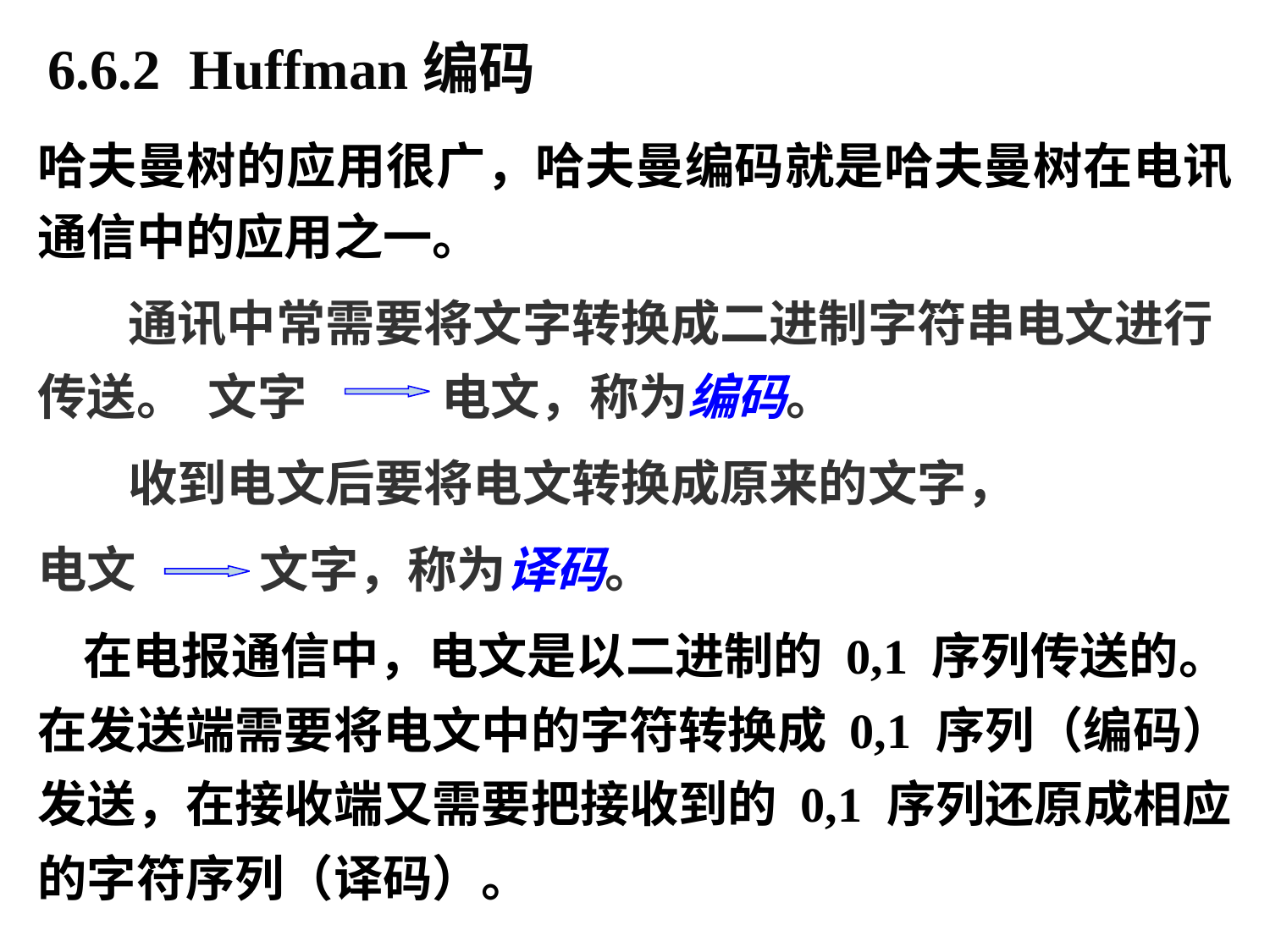

# 6.6.2  Huffman编码
哈夫曼树的应用很广，哈夫曼编码就是哈夫曼树在电讯通信中的应用之一。
       通讯中常需要将文字转换成二进制字符串电文进行传送。  文字            电文，称为编码。
       收到电文后要将电文转换成原来的文字，
电文           文字，称为译码。
   在电报通信中，电文是以二进制的 0,1 序列传送的。在发送端需要将电文中的字符转换成 0,1 序列（编码）发送，在接收端又需要把接收到的 0,1 序列还原成相应的字符序列（译码）。